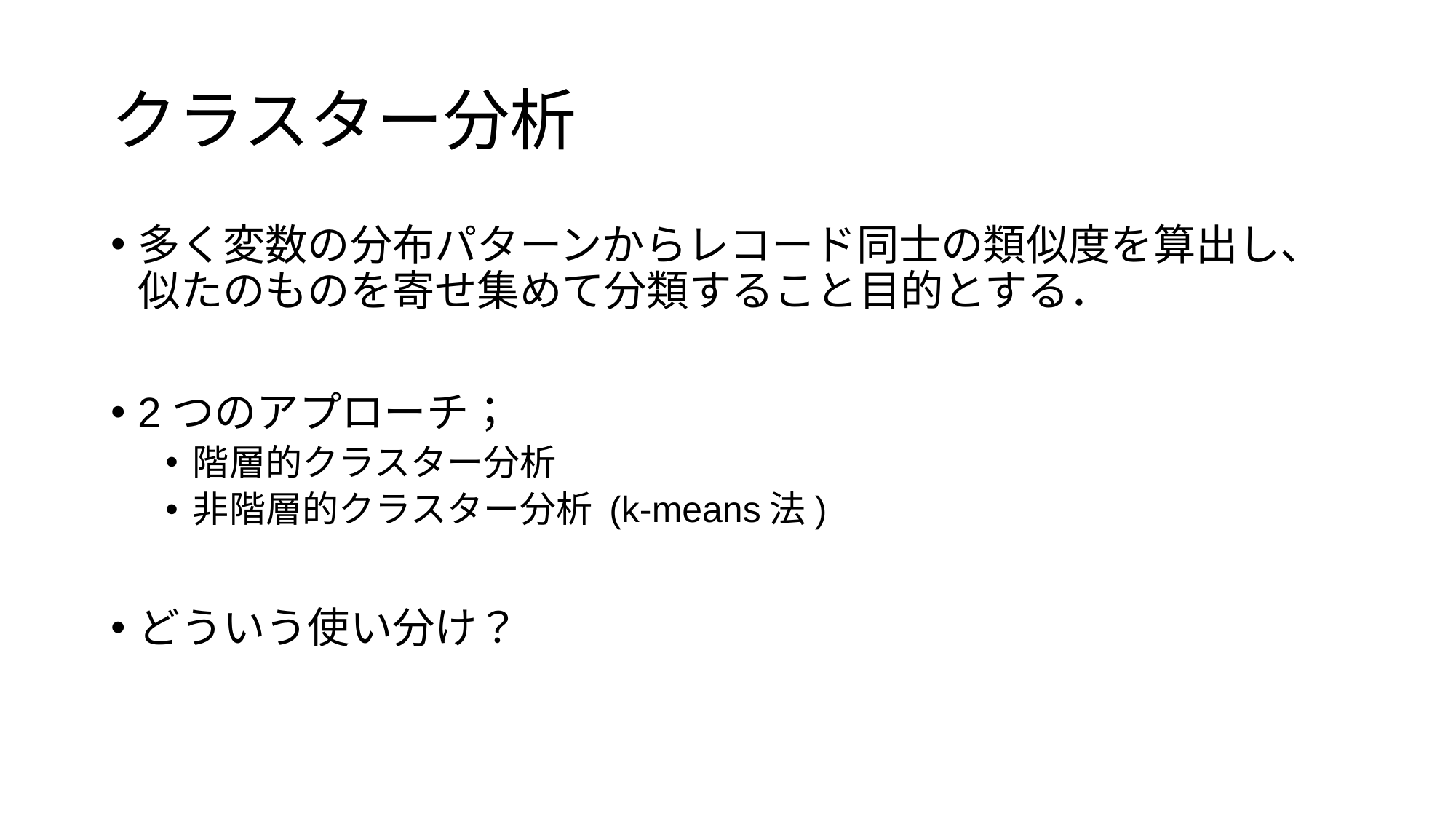

# クラスター分析
多く変数の分布パターンからレコード同士の類似度を算出し、似たのものを寄せ集めて分類すること目的とする．

2つのアプローチ；
階層的クラスター分析
非階層的クラスター分析 (k-means法)

どういう使い分け？